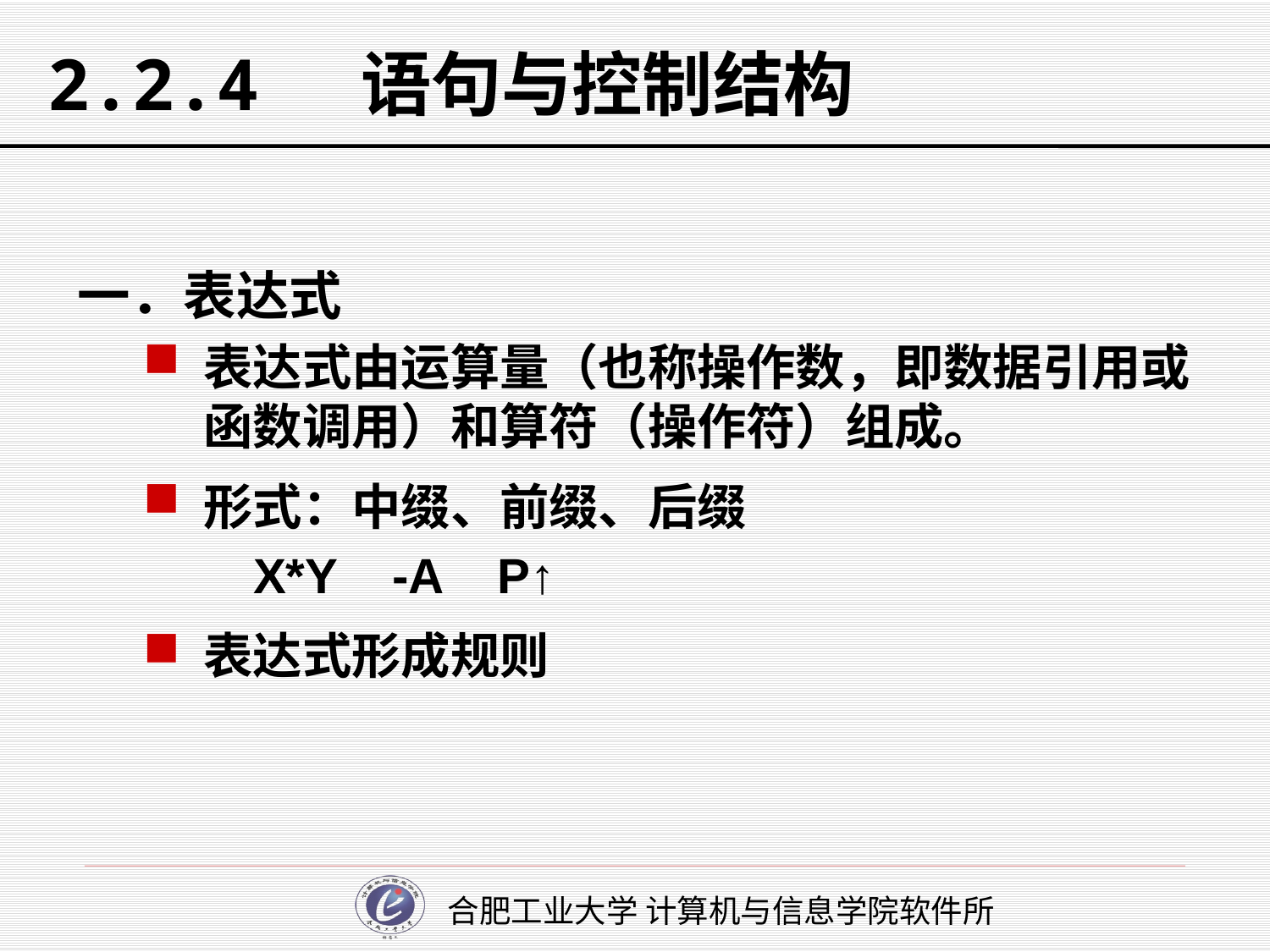

# 2.2.4  语句与控制结构

一．表达式
表达式由运算量（也称操作数，即数据引用或函数调用）和算符（操作符）组成。
形式：中缀、前缀、后缀
        X*Y    -A    P↑
表达式形成规则
36